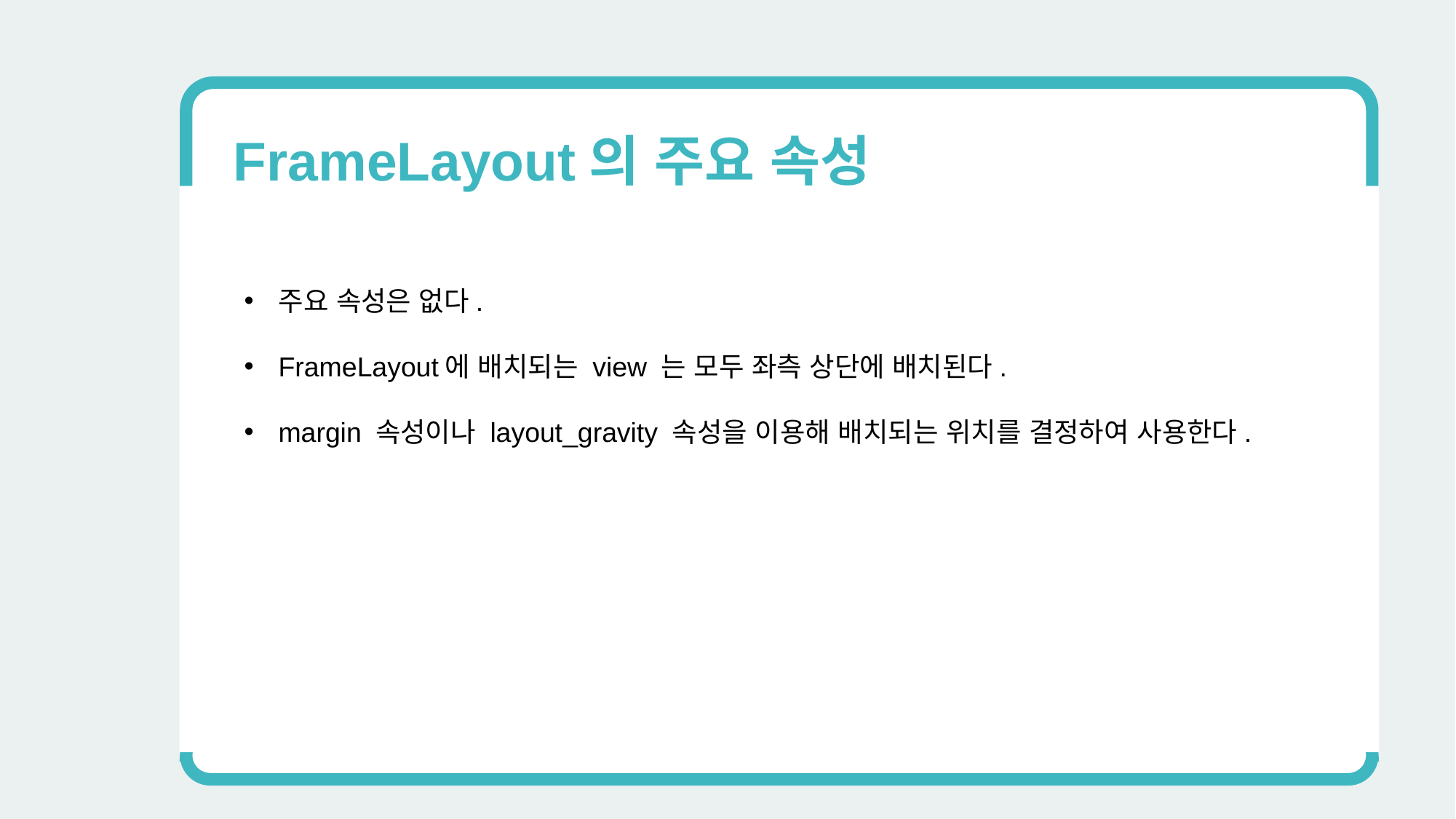

FrameLayout의 주요 속성

주요 속성은 없다.
FrameLayout에 배치되는 view 는 모두 좌측 상단에 배치된다.
margin 속성이나 layout_gravity 속성을 이용해 배치되는 위치를 결정하여 사용한다.